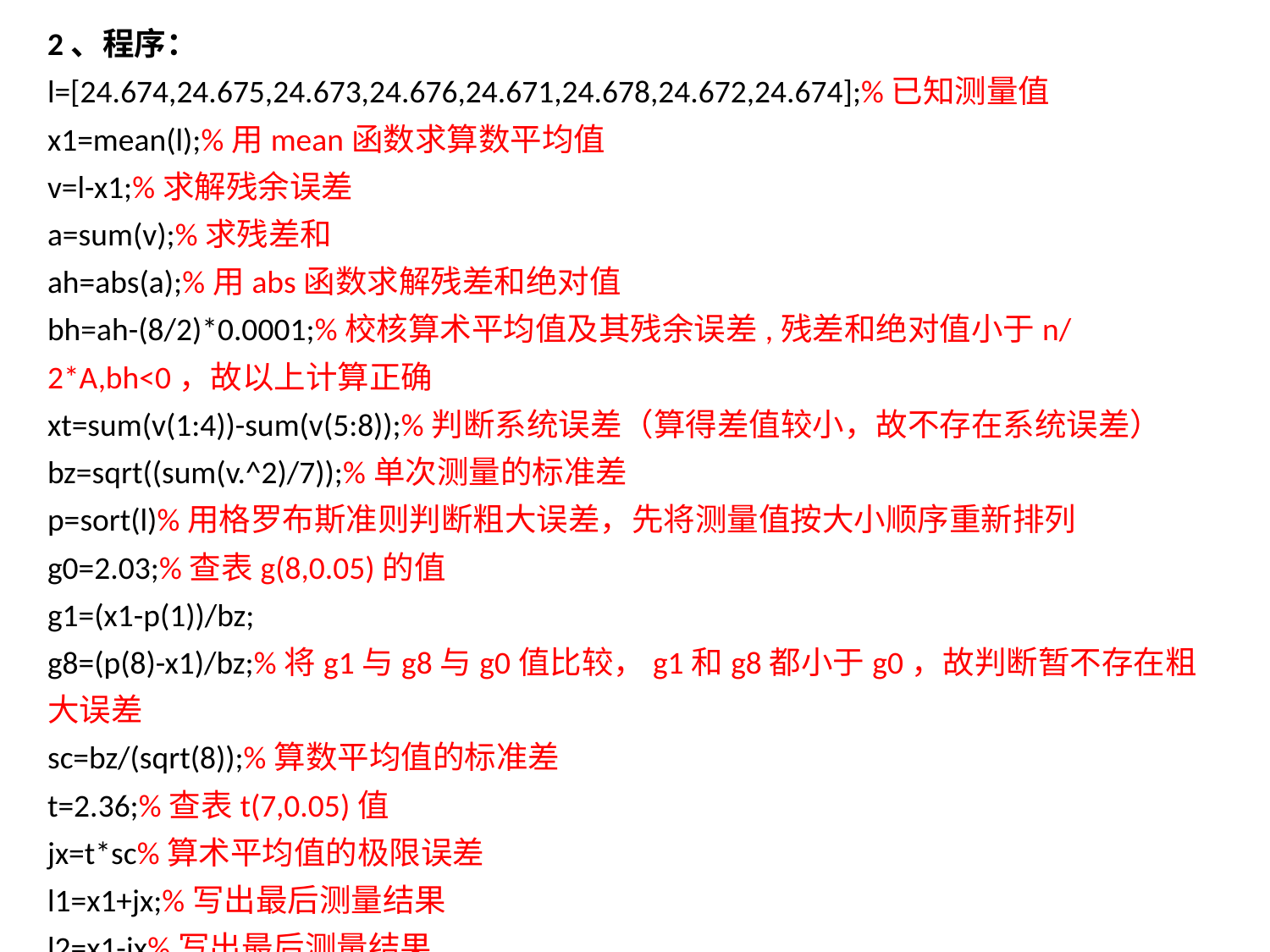

2、程序：
l=[24.674,24.675,24.673,24.676,24.671,24.678,24.672,24.674];%已知测量值
x1=mean(l);%用mean函数求算数平均值
v=l-x1;%求解残余误差
a=sum(v);%求残差和
ah=abs(a);%用abs函数求解残差和绝对值
bh=ah-(8/2)*0.0001;%校核算术平均值及其残余误差,残差和绝对值小于n/2*A,bh<0，故以上计算正确
xt=sum(v(1:4))-sum(v(5:8));%判断系统误差（算得差值较小，故不存在系统误差）
bz=sqrt((sum(v.^2)/7));%单次测量的标准差
p=sort(l)%用格罗布斯准则判断粗大误差，先将测量值按大小顺序重新排列
g0=2.03;%查表g(8,0.05)的值
g1=(x1-p(1))/bz;
g8=(p(8)-x1)/bz;%将g1与g8与g0值比较，g1和g8都小于g0，故判断暂不存在粗大误差
sc=bz/(sqrt(8));%算数平均值的标准差
t=2.36;%查表t(7,0.05)值
jx=t*sc%算术平均值的极限误差
l1=x1+jx;%写出最后测量结果
l2=x1-jx%写出最后测量结果